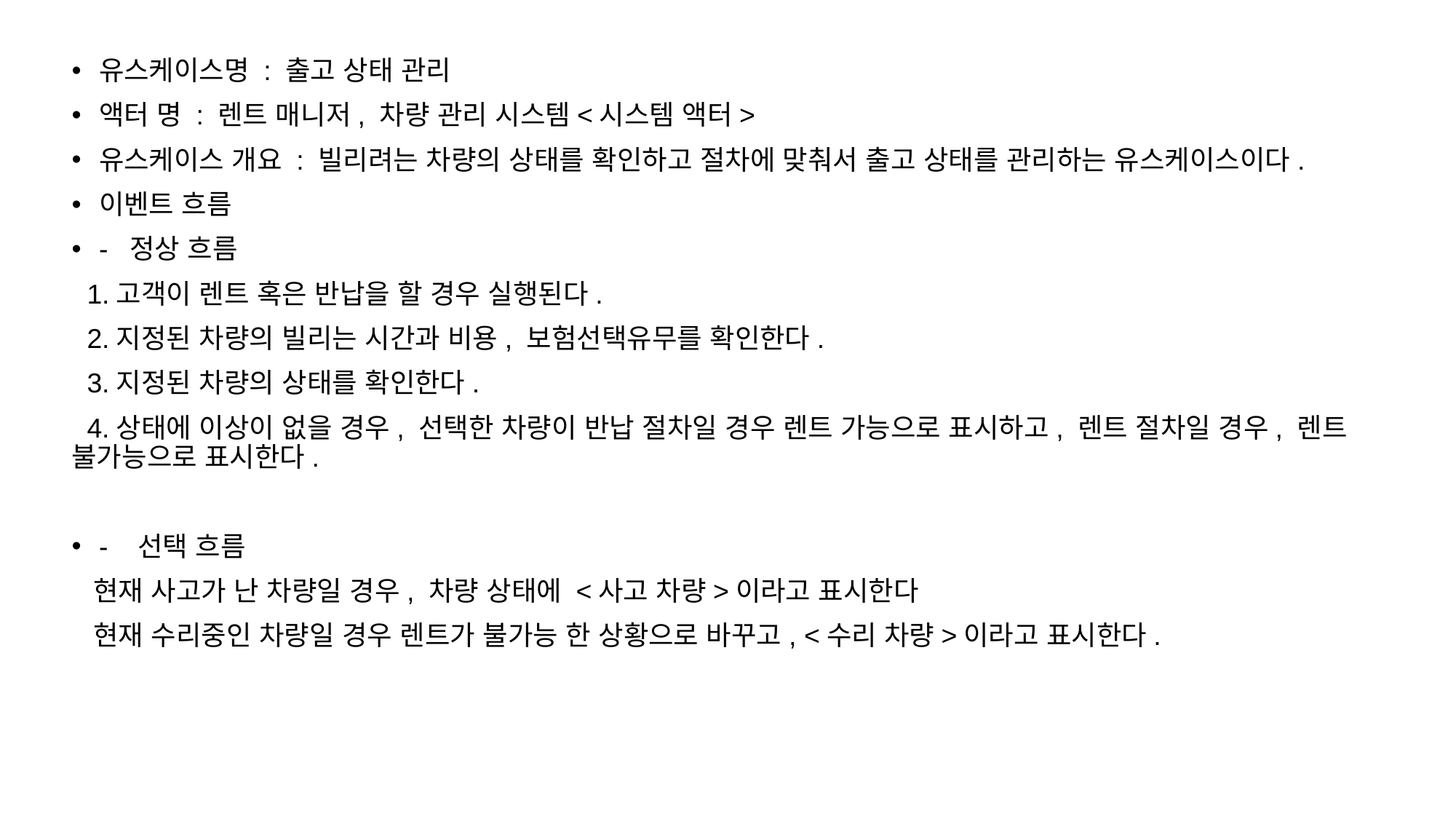

유스케이스명 : 출고 상태 관리
액터 명 : 렌트 매니저, 차량 관리 시스템<시스템 액터>
유스케이스 개요 : 빌리려는 차량의 상태를 확인하고 절차에 맞춰서 출고 상태를 관리하는 유스케이스이다.
이벤트 흐름
-  정상 흐름
  1.고객이 렌트 혹은 반납을 할 경우 실행된다.
  2.지정된 차량의 빌리는 시간과 비용, 보험선택유무를 확인한다.
  3.지정된 차량의 상태를 확인한다.
  4.상태에 이상이 없을 경우, 선택한 차량이 반납 절차일 경우 렌트 가능으로 표시하고, 렌트 절차일 경우, 렌트 불가능으로 표시한다.

-   선택 흐름
  현재 사고가 난 차량일 경우, 차량 상태에 <사고 차량>이라고 표시한다
  현재 수리중인 차량일 경우 렌트가 불가능 한 상황으로 바꾸고, <수리 차량>이라고 표시한다.